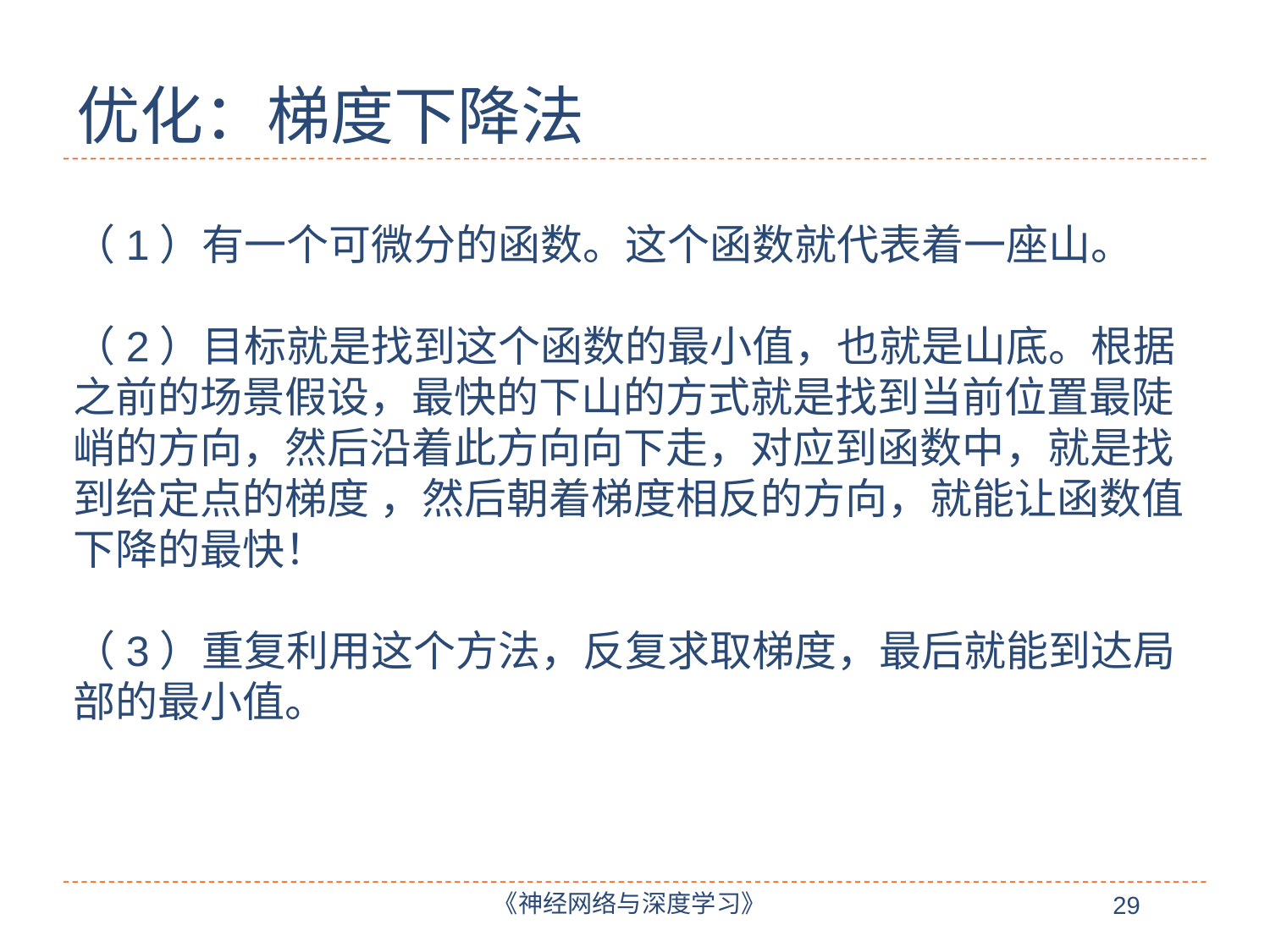

# 优化：梯度下降法
（1）有一个可微分的函数。这个函数就代表着一座山。

（2）目标就是找到这个函数的最小值，也就是山底。根据之前的场景假设，最快的下山的方式就是找到当前位置最陡峭的方向，然后沿着此方向向下走，对应到函数中，就是找到给定点的梯度 ，然后朝着梯度相反的方向，就能让函数值下降的最快！

（3）重复利用这个方法，反复求取梯度，最后就能到达局部的最小值。